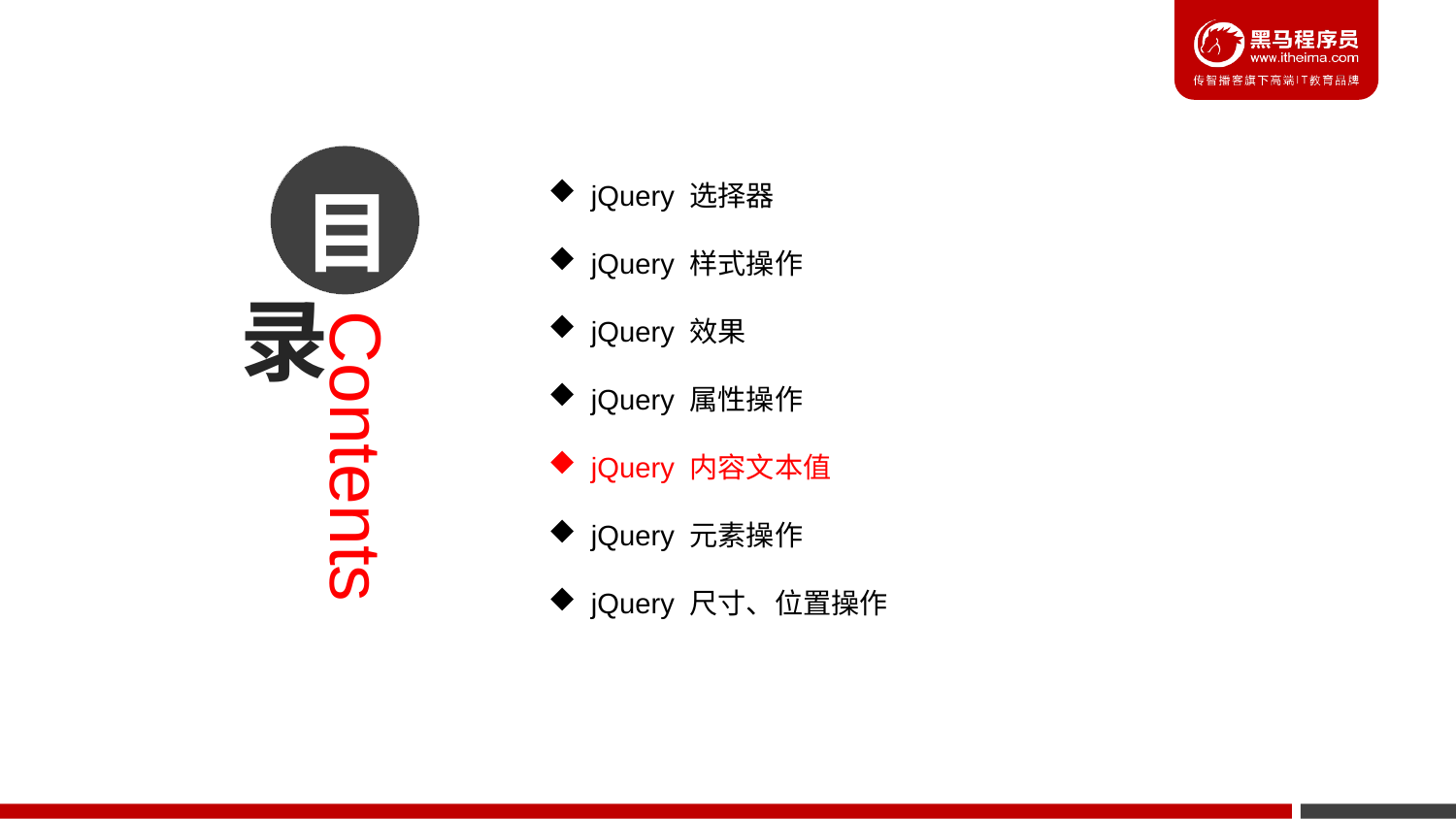

jQuery 选择器
jQuery 样式操作
jQuery 效果
jQuery 属性操作
jQuery 内容文本值
jQuery 元素操作
jQuery 尺寸、位置操作